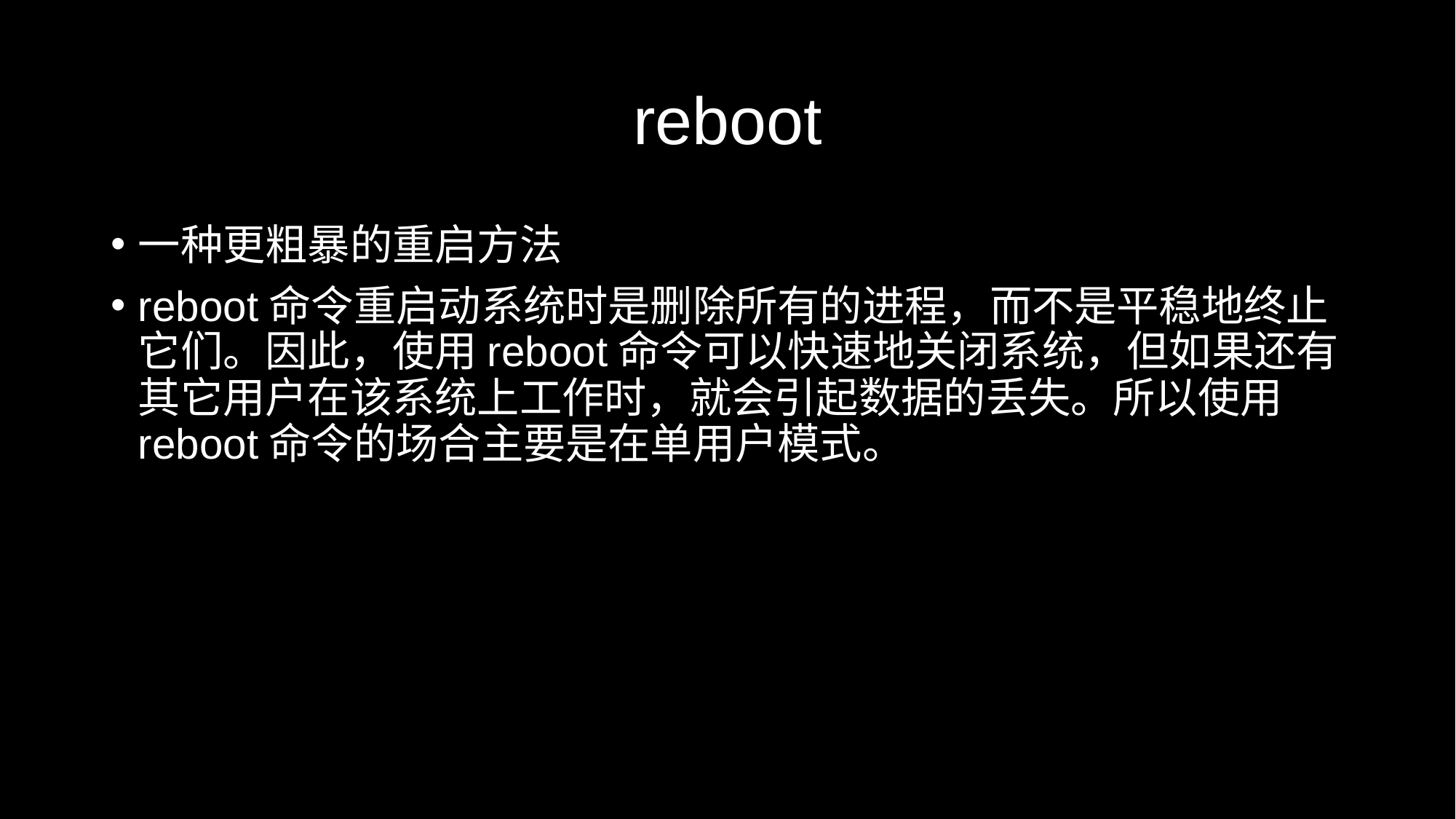

# reboot
一种更粗暴的重启方法
reboot命令重启动系统时是删除所有的进程，而不是平稳地终止它们。因此，使用reboot命令可以快速地关闭系统，但如果还有其它用户在该系统上工作时，就会引起数据的丢失。所以使用reboot命令的场合主要是在单用户模式。